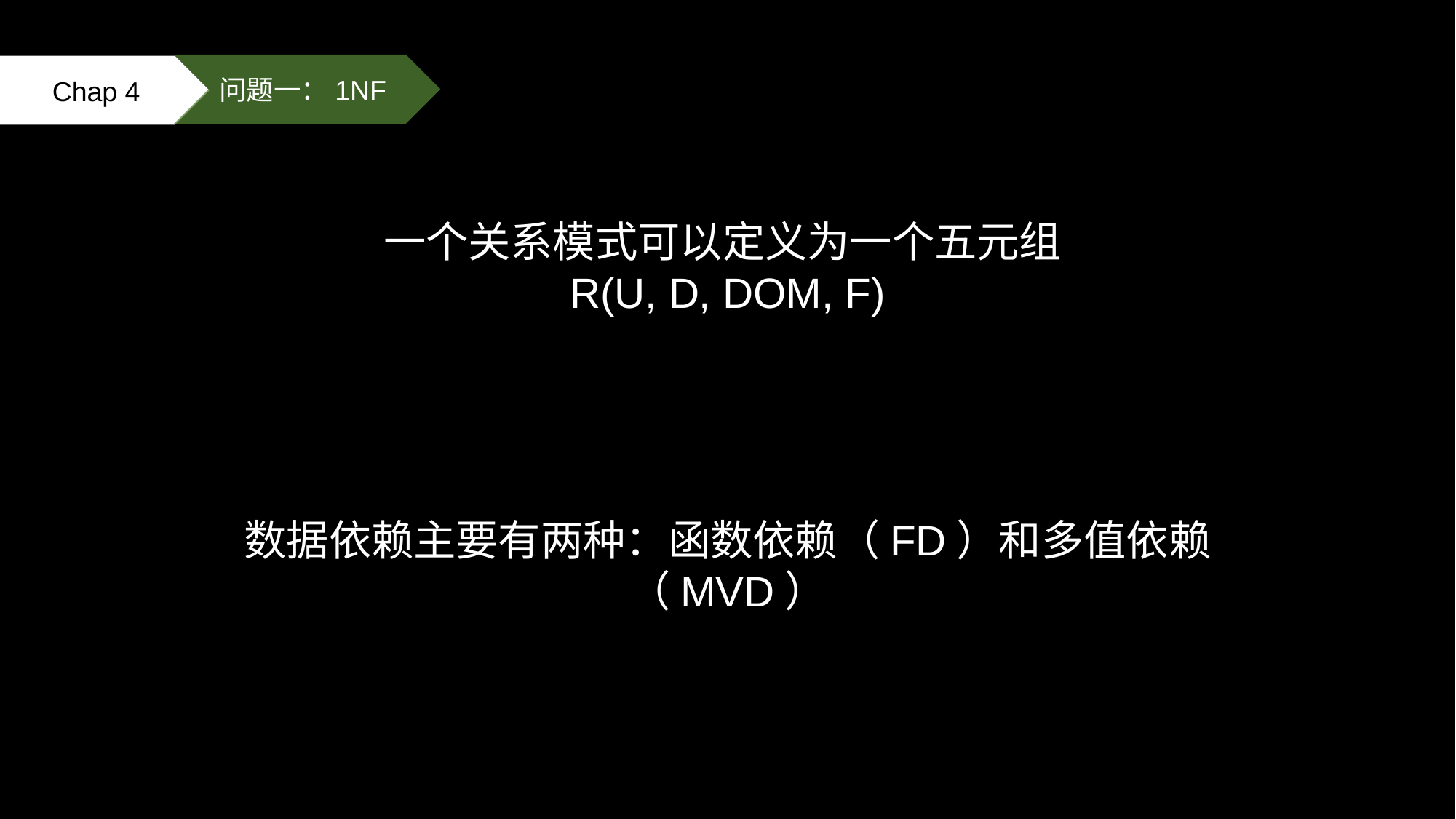

问题一：1NF
Chap 4
一个关系模式可以定义为一个五元组R(U, D, DOM, F)
数据依赖主要有两种：函数依赖（FD）和多值依赖（MVD）